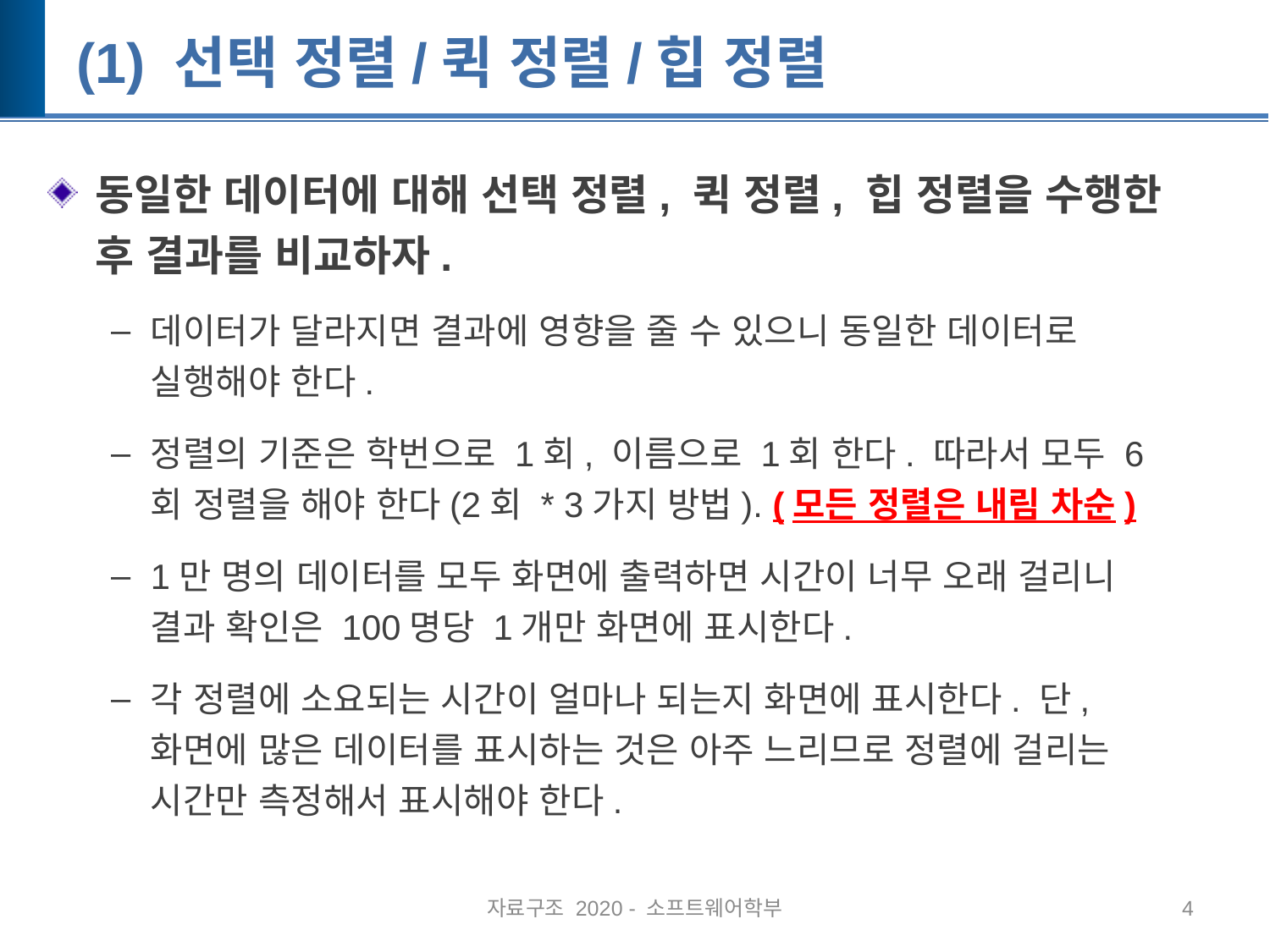

# (1) 선택 정렬/퀵 정렬/힙 정렬
동일한 데이터에 대해 선택 정렬, 퀵 정렬, 힙 정렬을 수행한 후 결과를 비교하자.
데이터가 달라지면 결과에 영향을 줄 수 있으니 동일한 데이터로 실행해야 한다.
정렬의 기준은 학번으로 1회, 이름으로 1회 한다. 따라서 모두 6회 정렬을 해야 한다(2회 * 3가지 방법). (모든 정렬은 내림 차순)
1만 명의 데이터를 모두 화면에 출력하면 시간이 너무 오래 걸리니 결과 확인은 100명당 1개만 화면에 표시한다.
각 정렬에 소요되는 시간이 얼마나 되는지 화면에 표시한다. 단, 화면에 많은 데이터를 표시하는 것은 아주 느리므로 정렬에 걸리는 시간만 측정해서 표시해야 한다.
자료구조 2020 - 소프트웨어학부
4